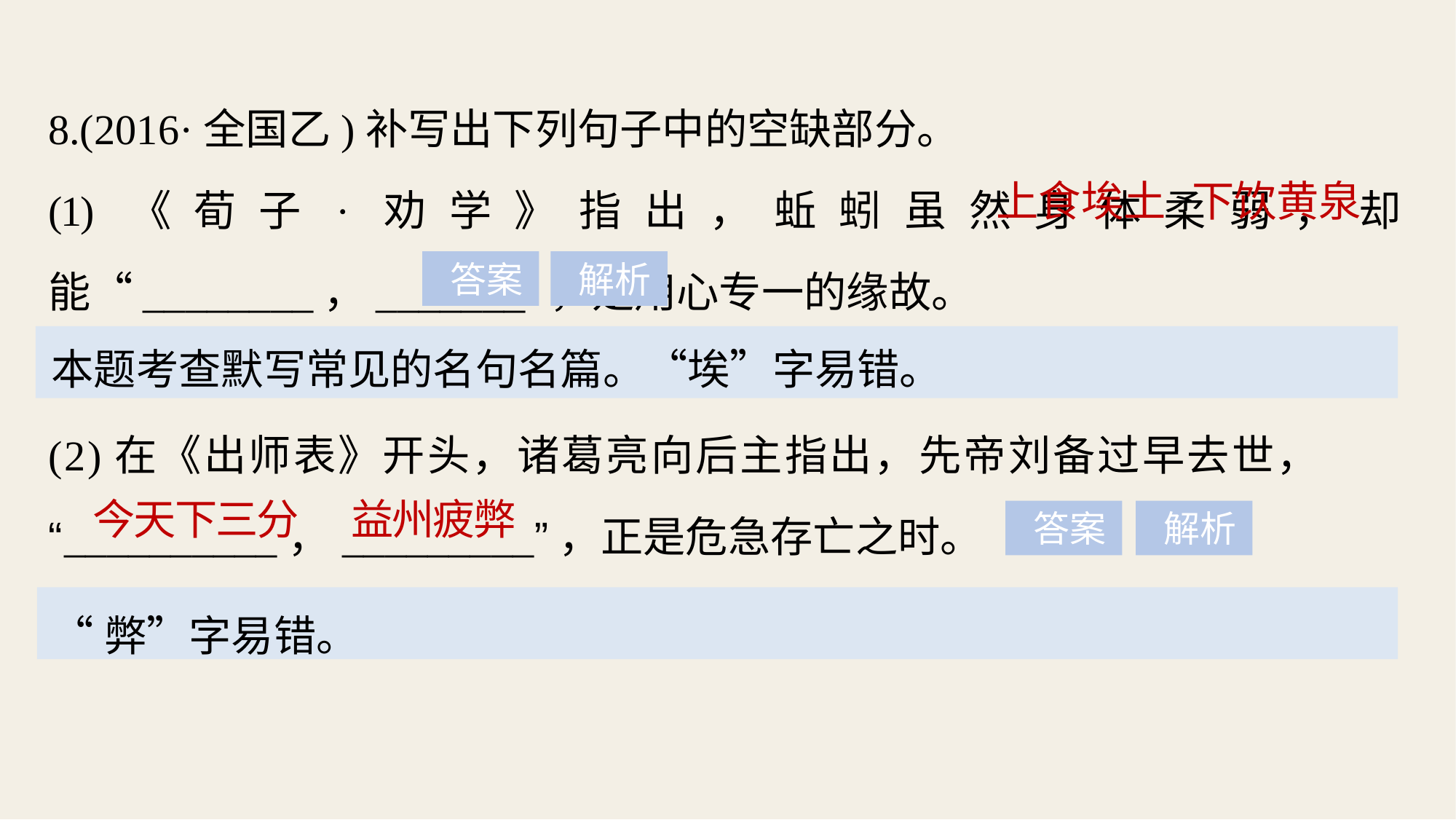

8.(2016·全国乙)补写出下列句子中的空缺部分。
(1)《荀子·劝学》指出，蚯蚓虽然身体柔弱，却能“________，_______”，是用心专一的缘故。

(2)在《出师表》开头，诸葛亮向后主指出，先帝刘备过早去世，
“__________，_________”，正是危急存亡之时。

上食埃土
下饮黄泉
 答案
 解析
本题考查默写常见的名句名篇。“埃”字易错。

今天下三分
益州疲弊
 答案
 解析
“弊”字易错。